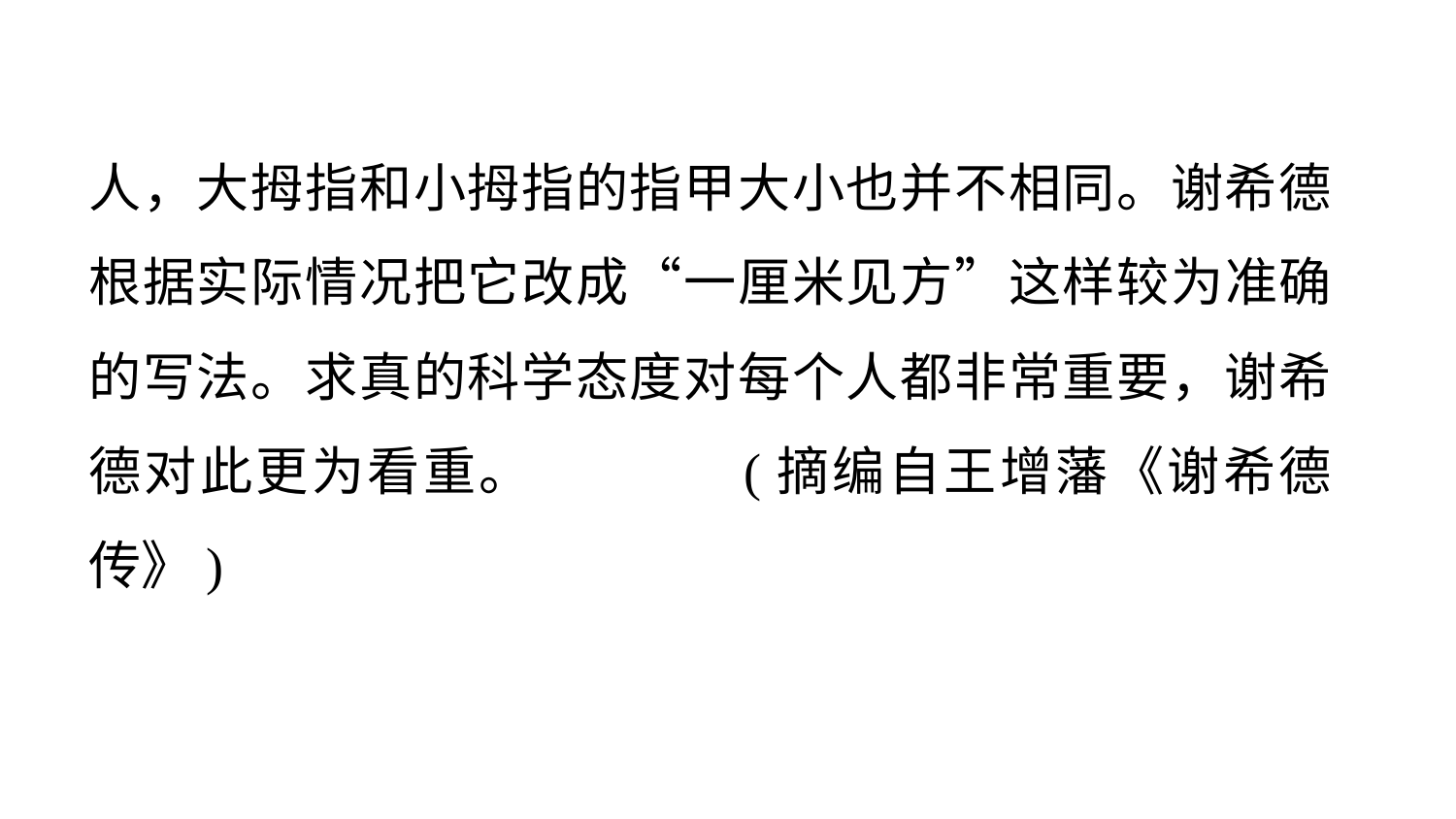

人，大拇指和小拇指的指甲大小也并不相同。谢希德根据实际情况把它改成“一厘米见方”这样较为准确的写法。求真的科学态度对每个人都非常重要，谢希德对此更为看重。             (摘编自王增藩《谢希德传》)